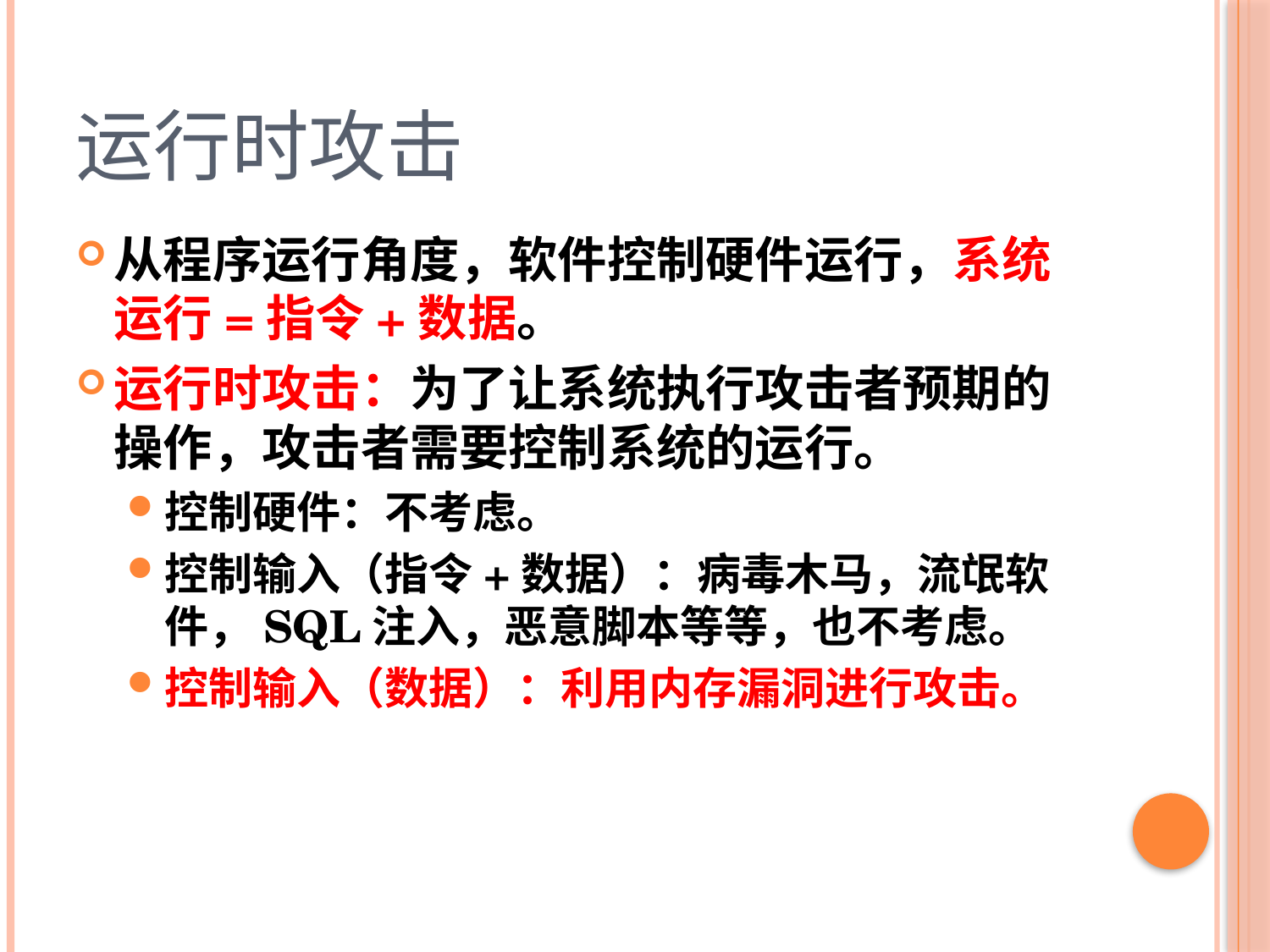

# 运行时攻击
从程序运行角度，软件控制硬件运行，系统运行=指令+数据。
运行时攻击：为了让系统执行攻击者预期的操作，攻击者需要控制系统的运行。
控制硬件：不考虑。
控制输入（指令+数据）：病毒木马，流氓软件，SQL注入，恶意脚本等等，也不考虑。
控制输入（数据）：利用内存漏洞进行攻击。